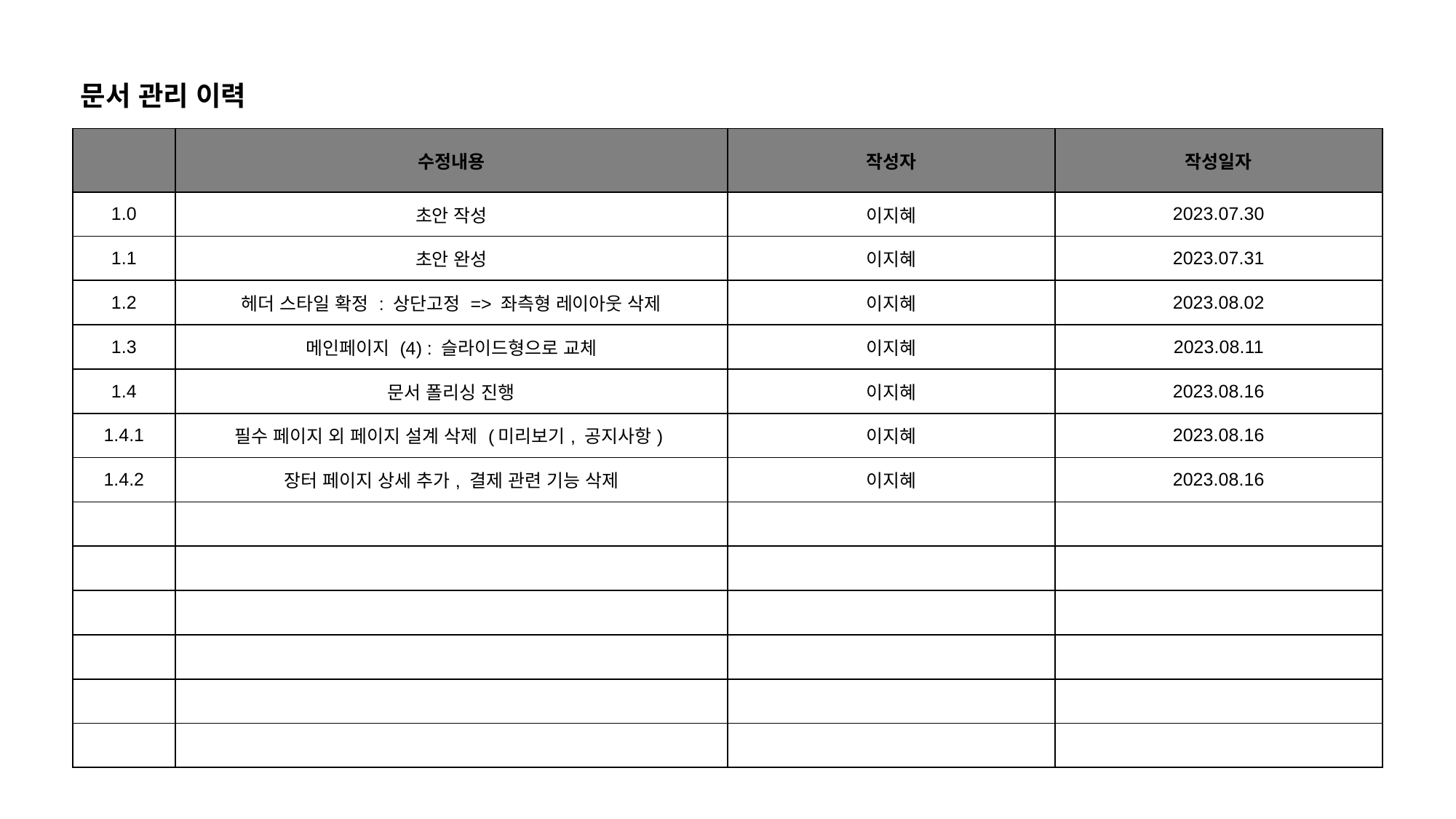

문서 관리 이력
|  | 수정내용 | 작성자 | 작성일자 |
| --- | --- | --- | --- |
| 1.0 | 초안 작성 | 이지혜 | 2023.07.30 |
| 1.1 | 초안 완성 | 이지혜 | 2023.07.31 |
| 1.2 | 헤더 스타일 확정 : 상단고정 => 좌측형 레이아웃 삭제 | 이지혜 | 2023.08.02 |
| 1.3 | 메인페이지 (4) : 슬라이드형으로 교체 | 이지혜 | 2023.08.11 |
| 1.4 | 문서 폴리싱 진행 | 이지혜 | 2023.08.16 |
| 1.4.1 | 필수 페이지 외 페이지 설계 삭제 (미리보기, 공지사항) | 이지혜 | 2023.08.16 |
| 1.4.2 | 장터 페이지 상세 추가, 결제 관련 기능 삭제 | 이지혜 | 2023.08.16 |
|  |  |  |  |
|  |  |  |  |
|  |  |  |  |
|  |  |  |  |
|  |  |  |  |
|  |  |  |  |